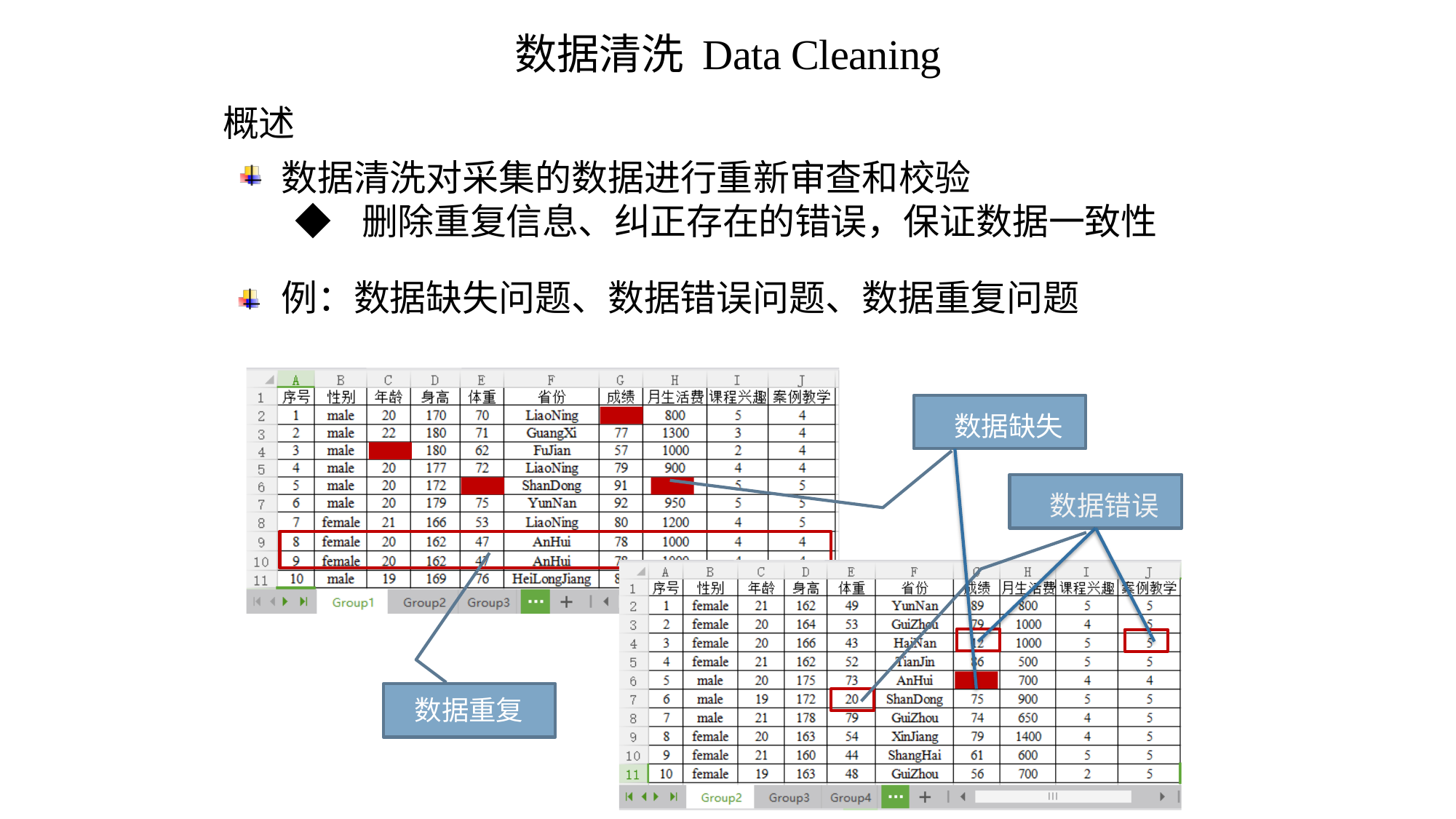

数据清洗 Data Cleaning
# 概述
数据清洗对采集的数据进行重新审查和校验
◆  删除重复信息、纠正存在的错误，保证数据一致性

例：数据缺失问题、数据错误问题、数据重复问题

数据缺失

数据错误

数据重复